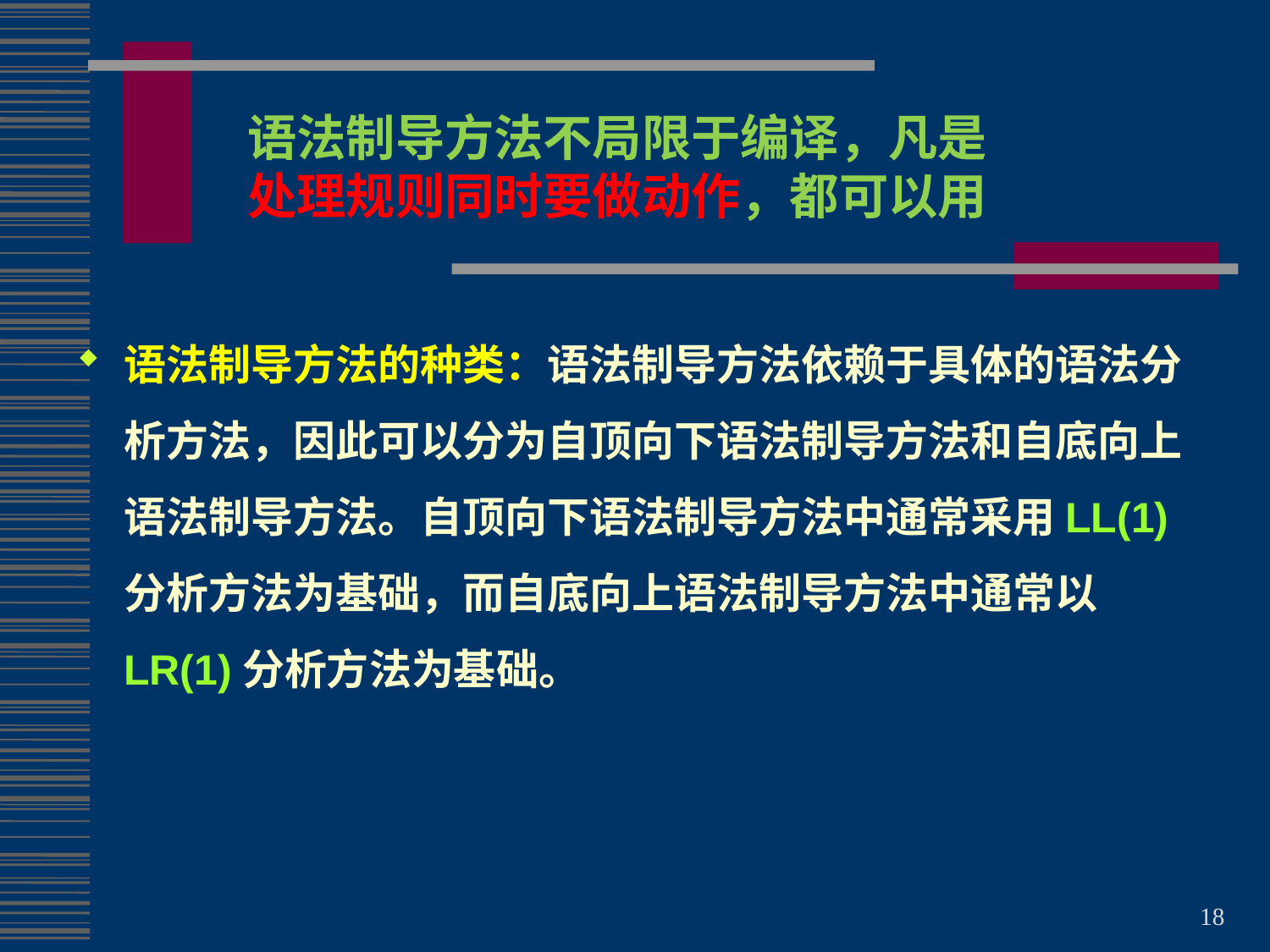

语法制导方法不局限于编译，凡是处理规则同时要做动作，都可以用
语法制导方法的种类：语法制导方法依赖于具体的语法分析方法，因此可以分为自顶向下语法制导方法和自底向上语法制导方法。自顶向下语法制导方法中通常采用LL(1)分析方法为基础，而自底向上语法制导方法中通常以LR(1)分析方法为基础。